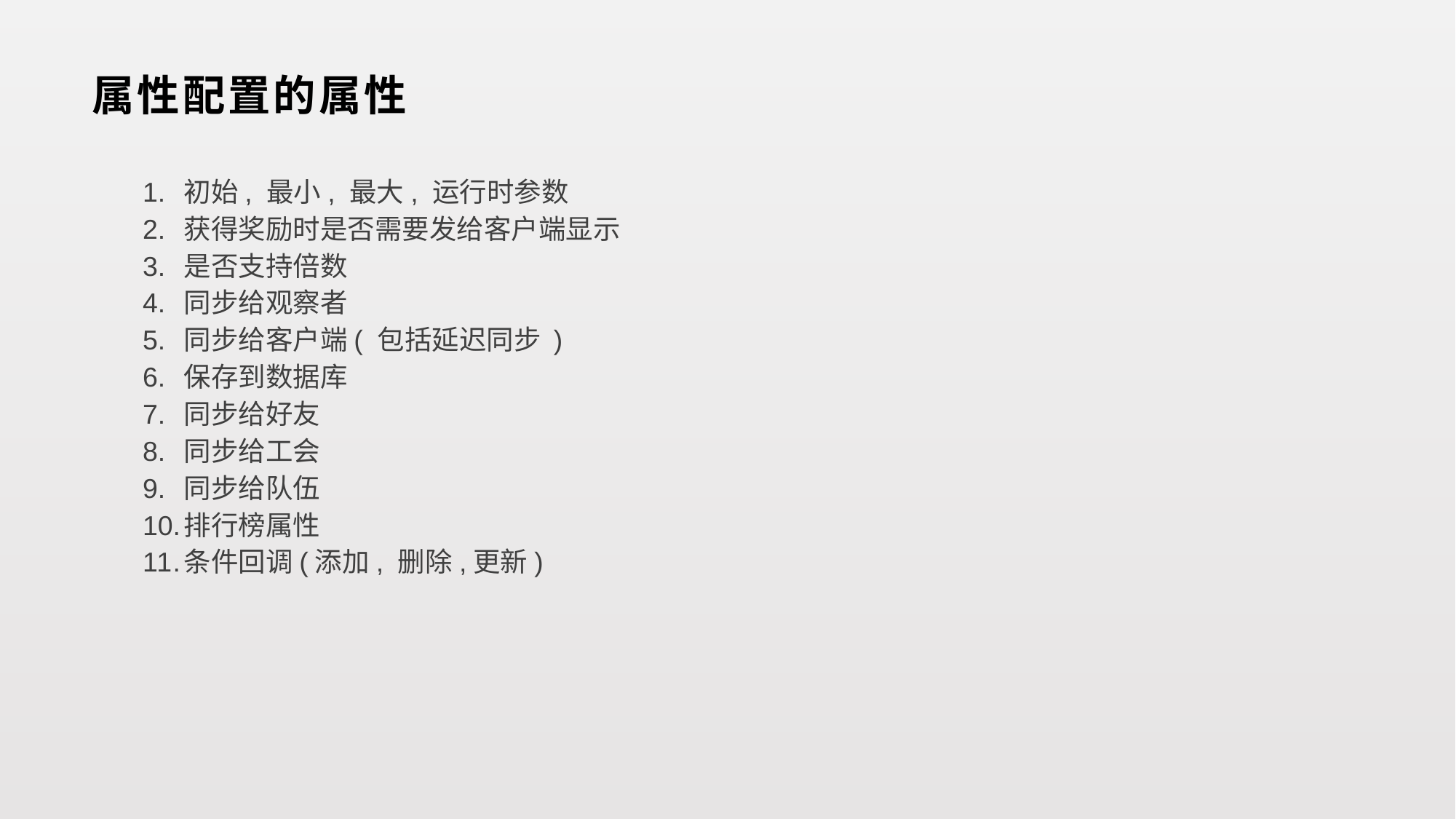

属性配置的属性

初始, 最小, 最大, 运行时参数
获得奖励时是否需要发给客户端显示
是否支持倍数
同步给观察者
同步给客户端( 包括延迟同步 )
保存到数据库
同步给好友
同步给工会
同步给队伍
排行榜属性
条件回调(添加, 删除,更新)